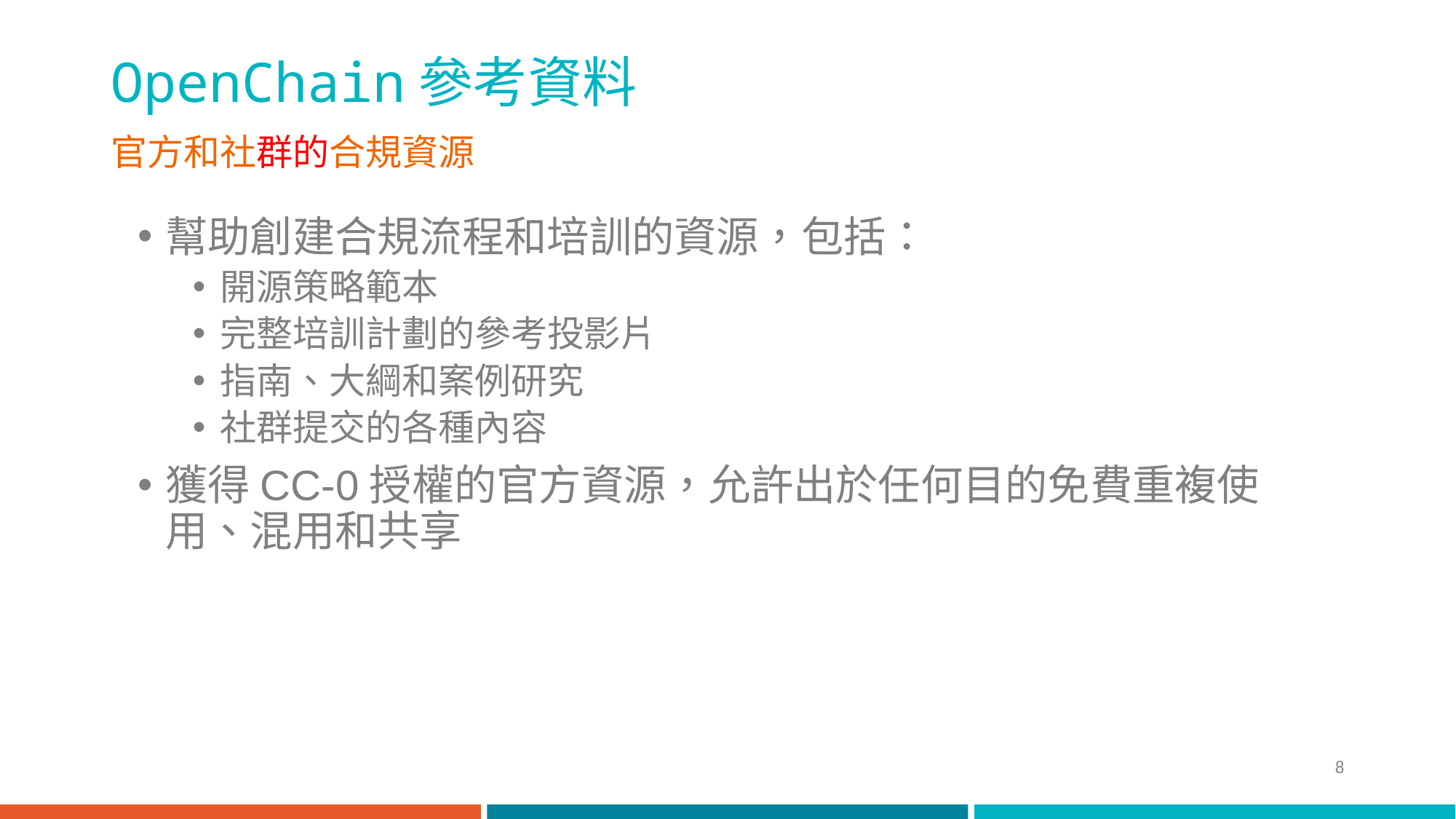

# OpenChain參考資料
官方和社群的合規資源
幫助創建合規流程和培訓的資源，包括：
開源策略範本
完整培訓計劃的參考投影片
指南、大綱和案例研究
社群提交的各種內容
獲得CC-0授權的官方資源，允許出於任何目的免費重複使用、混用和共享
8